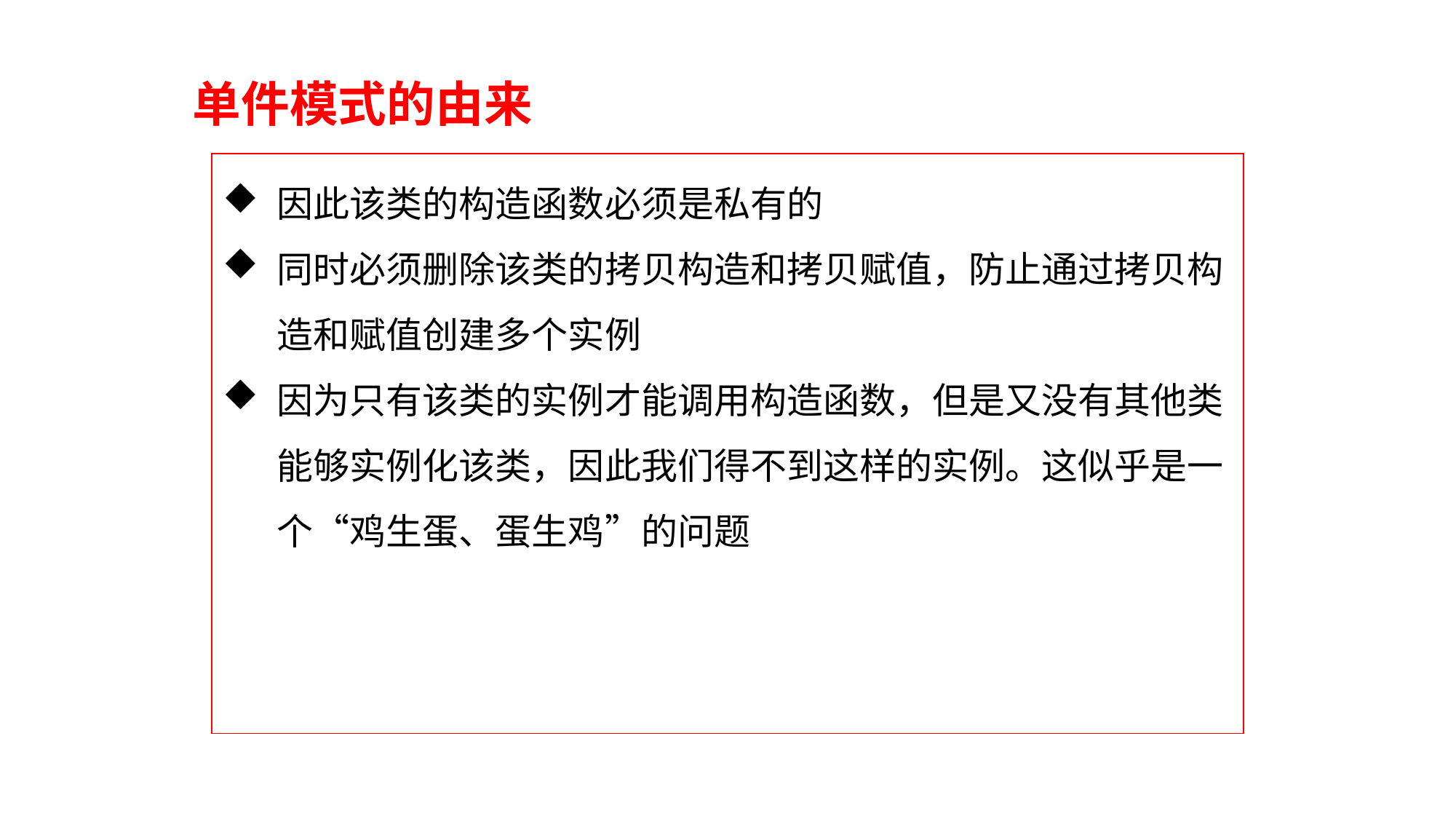

单件模式的由来
因此该类的构造函数必须是私有的
同时必须删除该类的拷贝构造和拷贝赋值，防止通过拷贝构造和赋值创建多个实例
因为只有该类的实例才能调用构造函数，但是又没有其他类能够实例化该类，因此我们得不到这样的实例。这似乎是一个“鸡生蛋、蛋生鸡”的问题

6